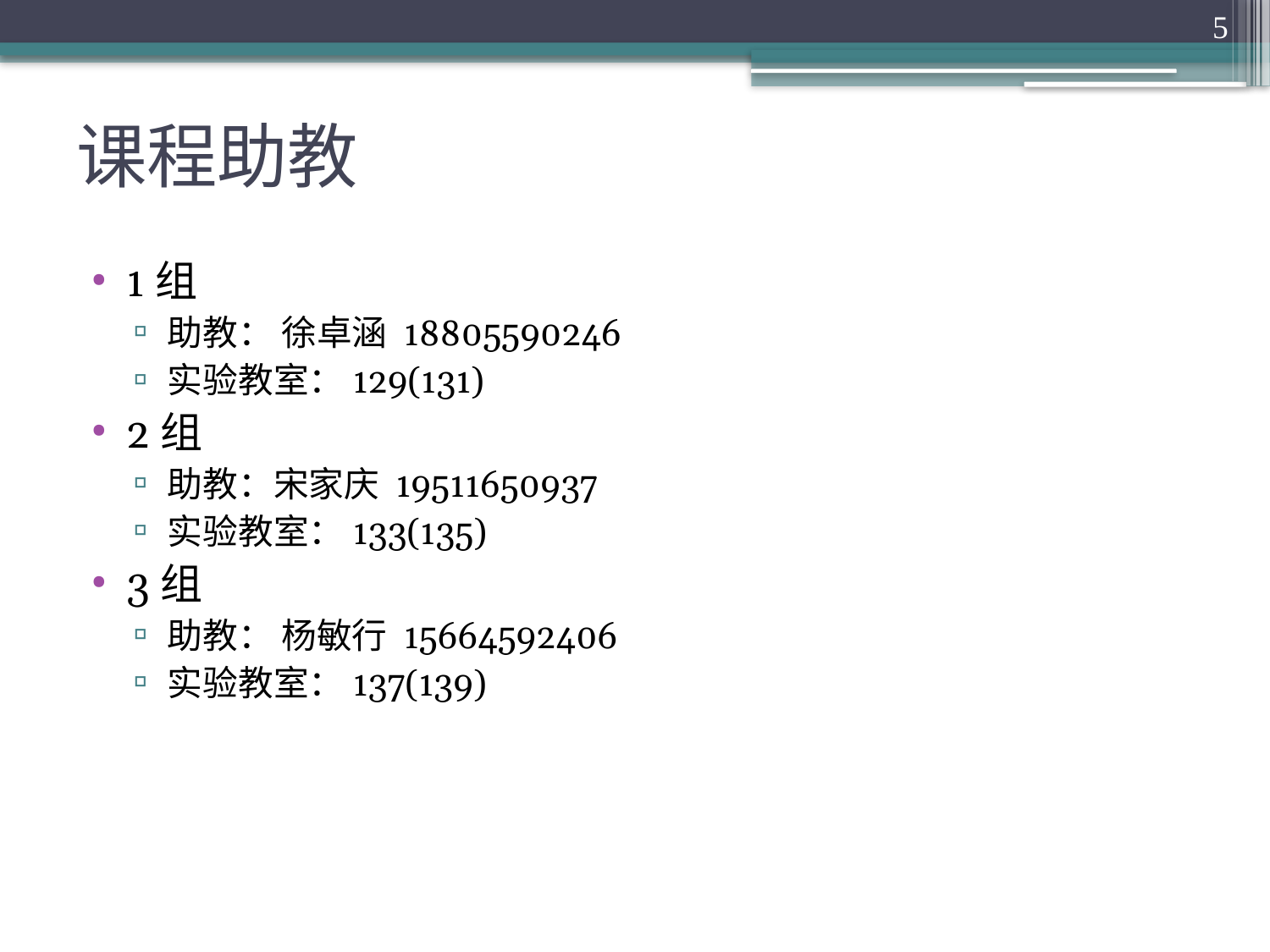

5
# 课程助教
1组
助教： 徐卓涵 18805590246
实验教室：129(131)
2组
助教：宋家庆 19511650937
实验教室：133(135)
3组
助教： 杨敏行 15664592406
实验教室：137(139)